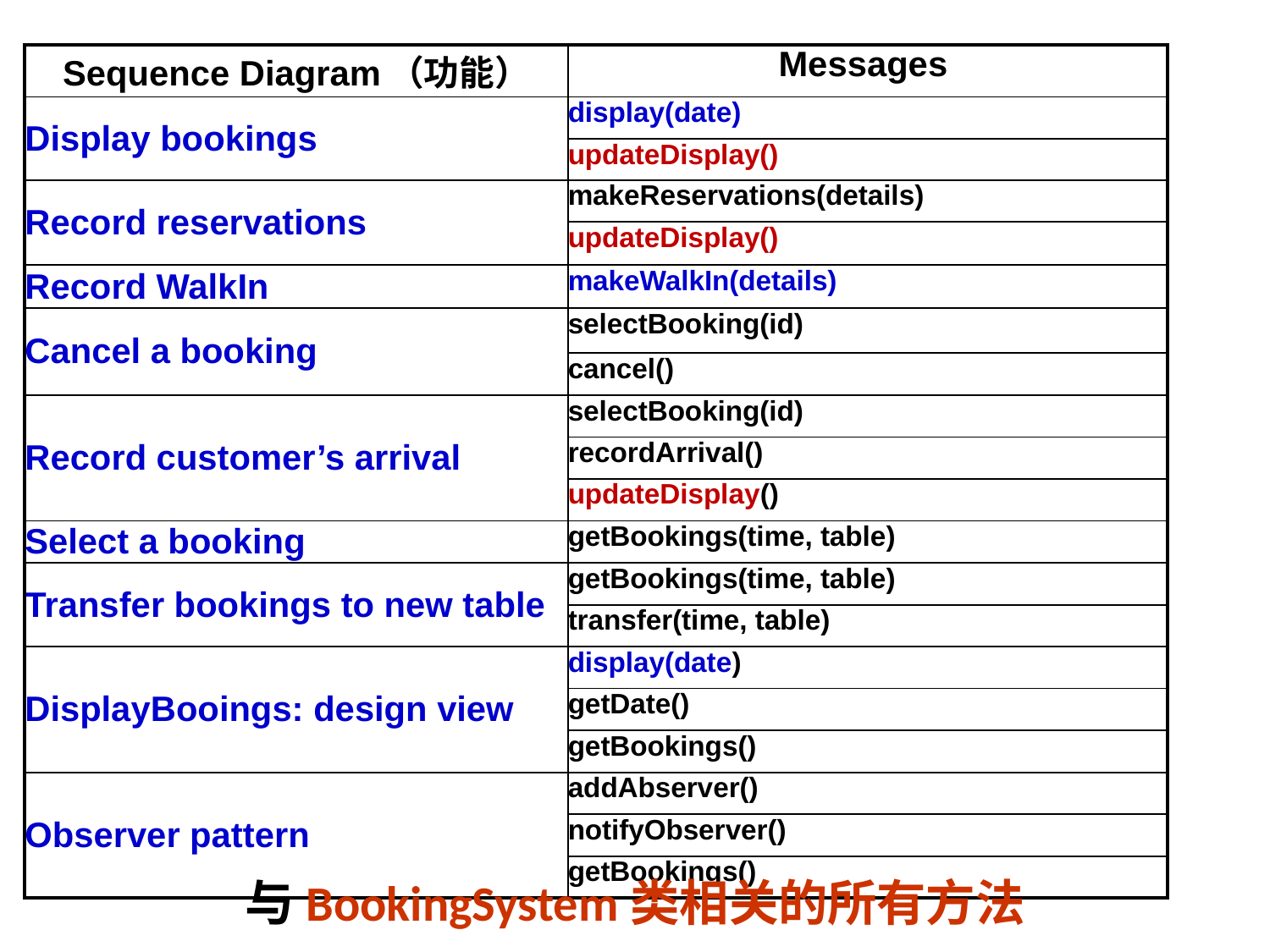

| Sequence Diagram（功能） | Messages |
| --- | --- |
| Display bookings | display(date) |
|  | updateDisplay() |
| Record reservations | makeReservations(details) |
|  | updateDisplay() |
| Record WalkIn | makeWalkIn(details) |
| Cancel a booking | selectBooking(id) |
|  | cancel() |
| Record customer’s arrival | selectBooking(id) |
|  | recordArrival() |
|  | updateDisplay() |
| Select a booking | getBookings(time, table) |
| Transfer bookings to new table | getBookings(time, table) |
|  | transfer(time, table) |
| DisplayBooings: design view | display(date) |
|  | getDate() |
|  | getBookings() |
| Observer pattern | addAbserver() |
|  | notifyObserver() |
|  | getBookings() |
与BookingSystem类相关的所有方法